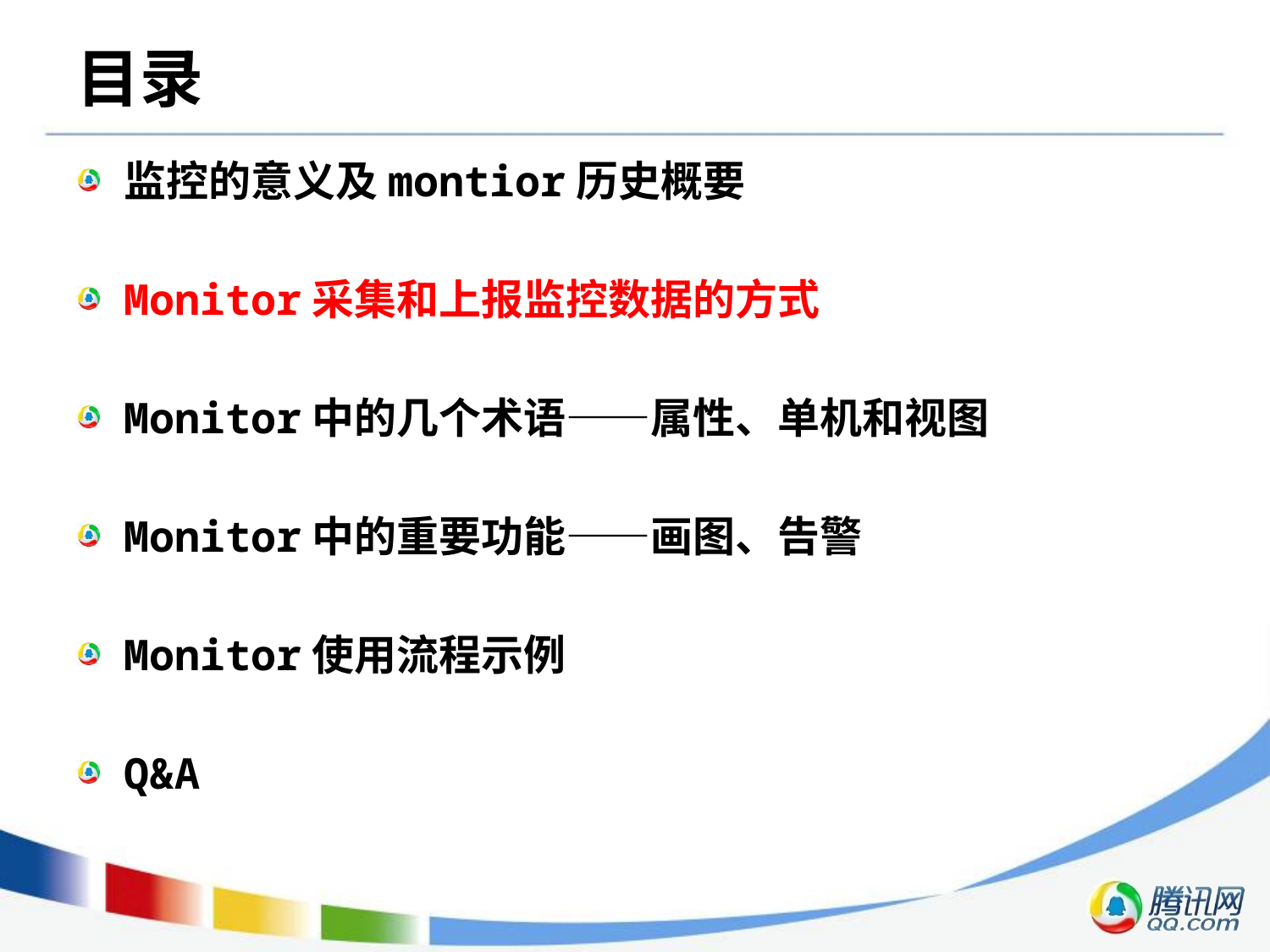

# 目录
监控的意义及montior历史概要

Monitor采集和上报监控数据的方式

Monitor中的几个术语——属性、单机和视图

Monitor中的重要功能——画图、告警

Monitor使用流程示例

Q&A